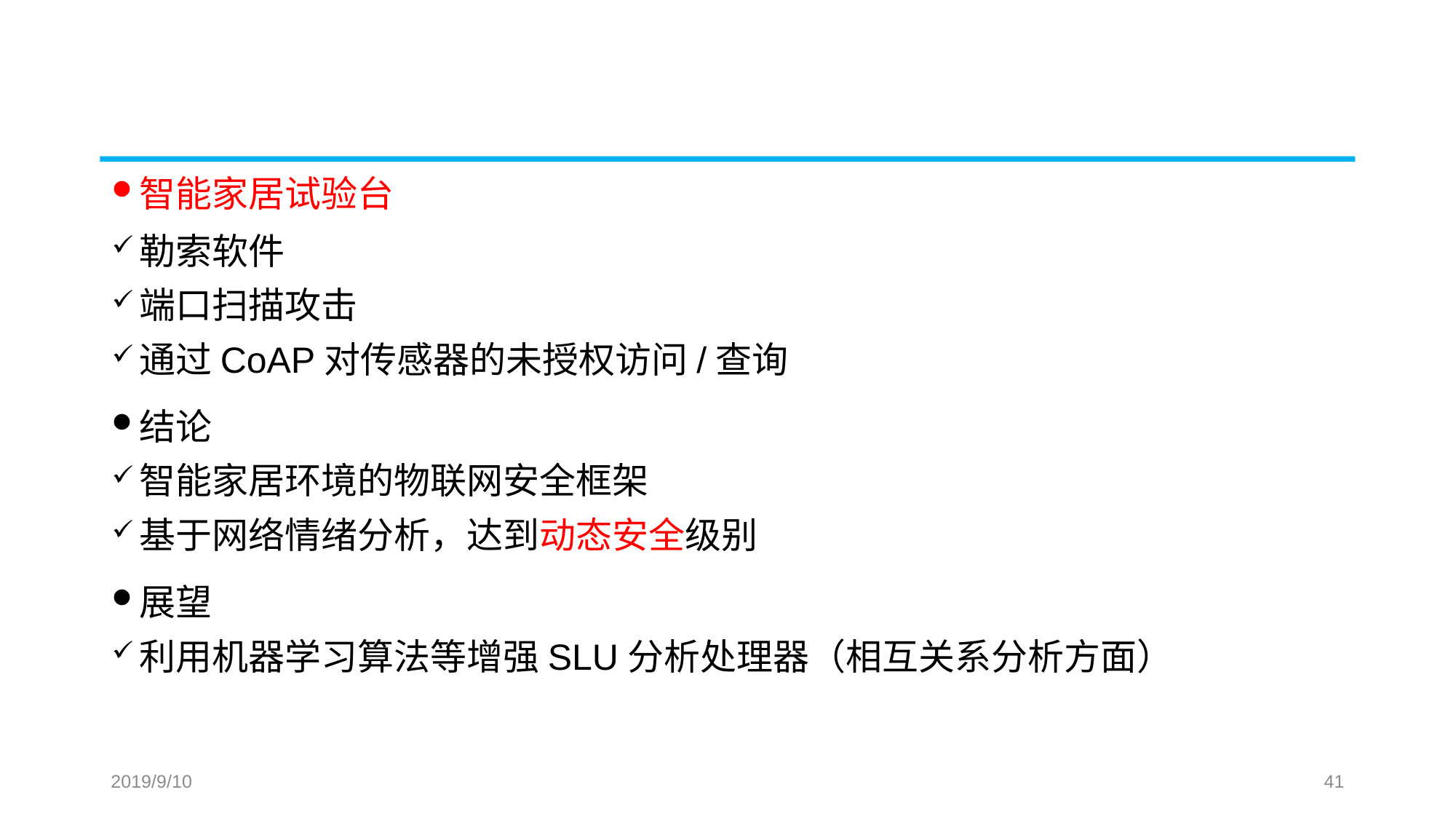

#
智能家居试验台
勒索软件
端口扫描攻击
通过CoAP对传感器的未授权访问/查询
结论
智能家居环境的物联网安全框架
基于网络情绪分析，达到动态安全级别
展望
利用机器学习算法等增强SLU分析处理器（相互关系分析方面）
2019/9/10
41